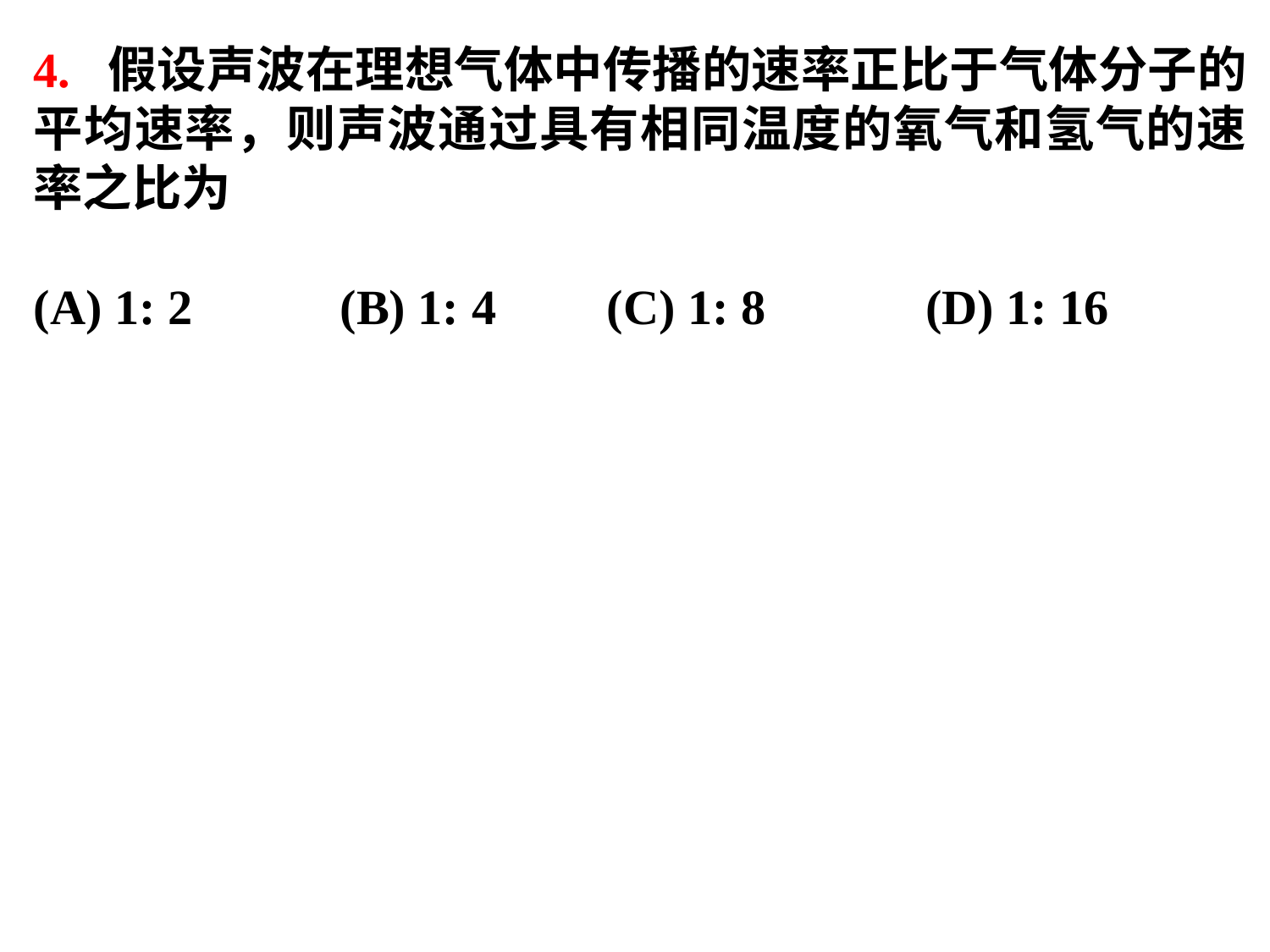

4.  假设声波在理想气体中传播的速率正比于气体分子的平均速率，则声波通过具有相同温度的氧气和氢气的速率之比为

(A) 1: 2            (B) 1: 4         (C) 1: 8             (D) 1: 16